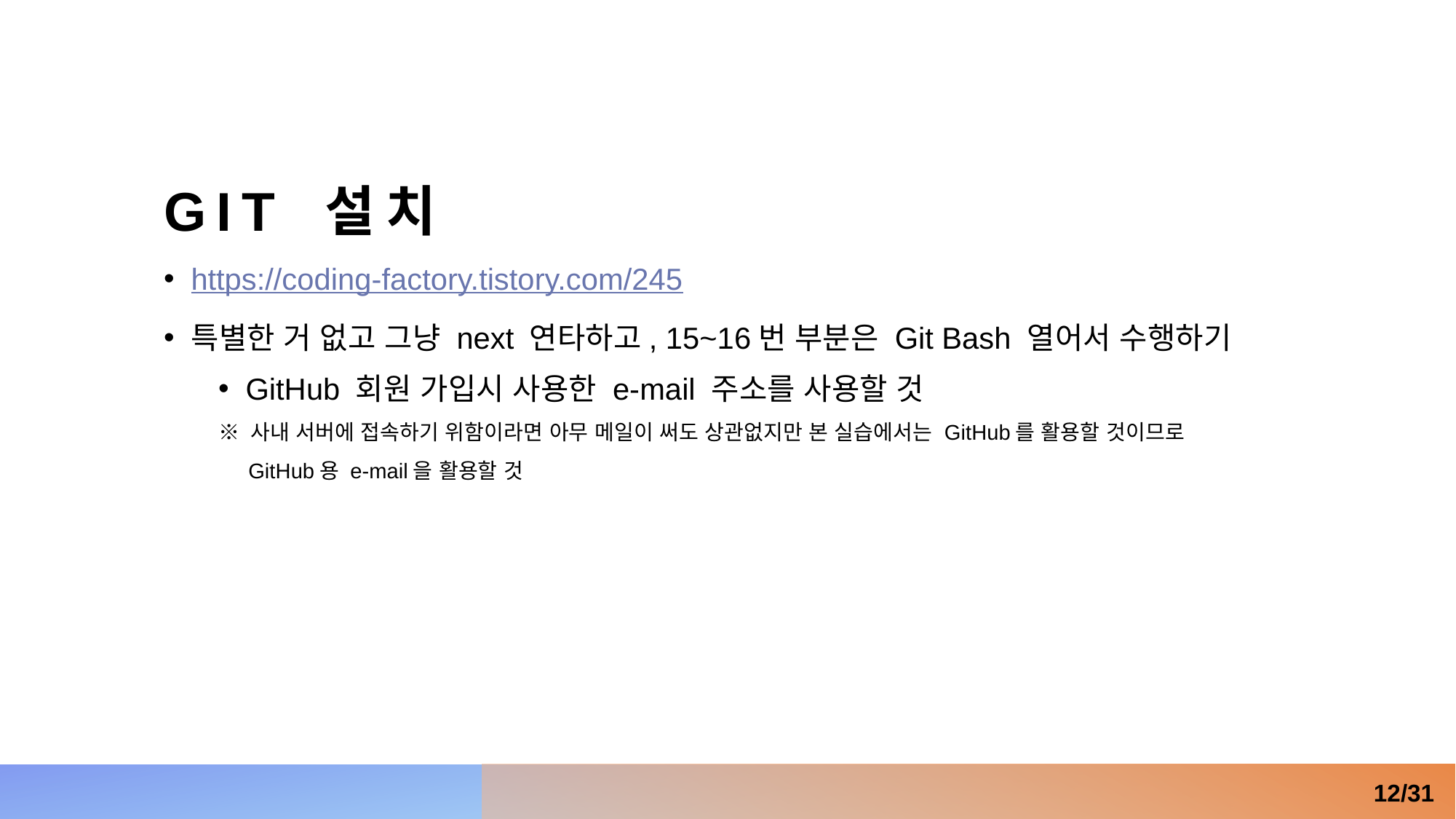

# Git 설치
https://coding-factory.tistory.com/245
특별한 거 없고 그냥 next 연타하고, 15~16번 부분은 Git Bash 열어서 수행하기
GitHub 회원 가입시 사용한 e-mail 주소를 사용할 것
※ 사내 서버에 접속하기 위함이라면 아무 메일이 써도 상관없지만 본 실습에서는 GitHub를 활용할 것이므로
     GitHub용 e-mail을 활용할 것
12/31